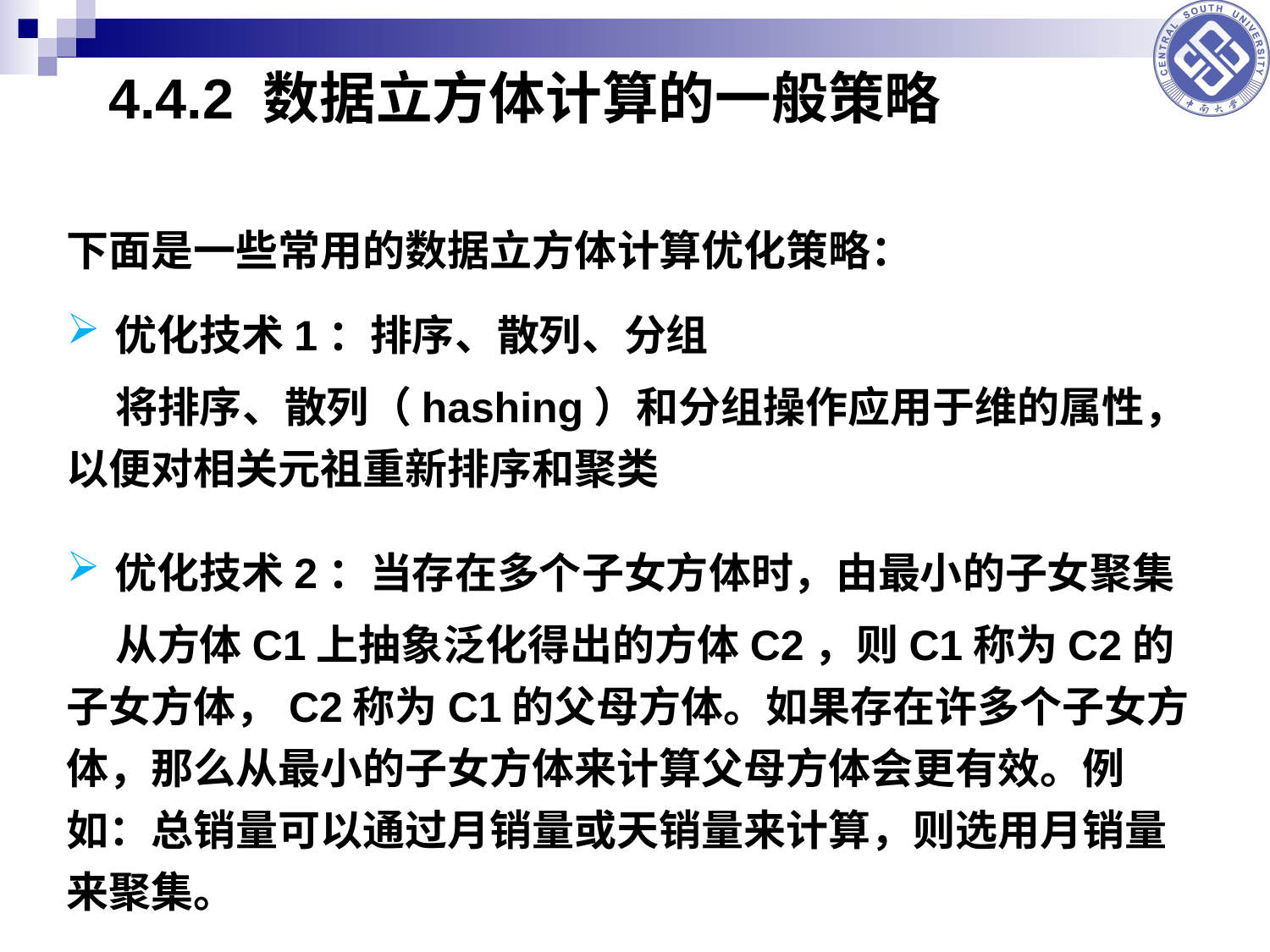

4.4.2 数据立方体计算的一般策略
下面是一些常用的数据立方体计算优化策略：
优化技术1：排序、散列、分组
    将排序、散列（hashing）和分组操作应用于维的属性，以便对相关元祖重新排序和聚类
优化技术2：当存在多个子女方体时，由最小的子女聚集
    从方体C1上抽象泛化得出的方体C2，则C1称为C2的子女方体，C2称为C1的父母方体。如果存在许多个子女方体，那么从最小的子女方体来计算父母方体会更有效。例如：总销量可以通过月销量或天销量来计算，则选用月销量来聚集。